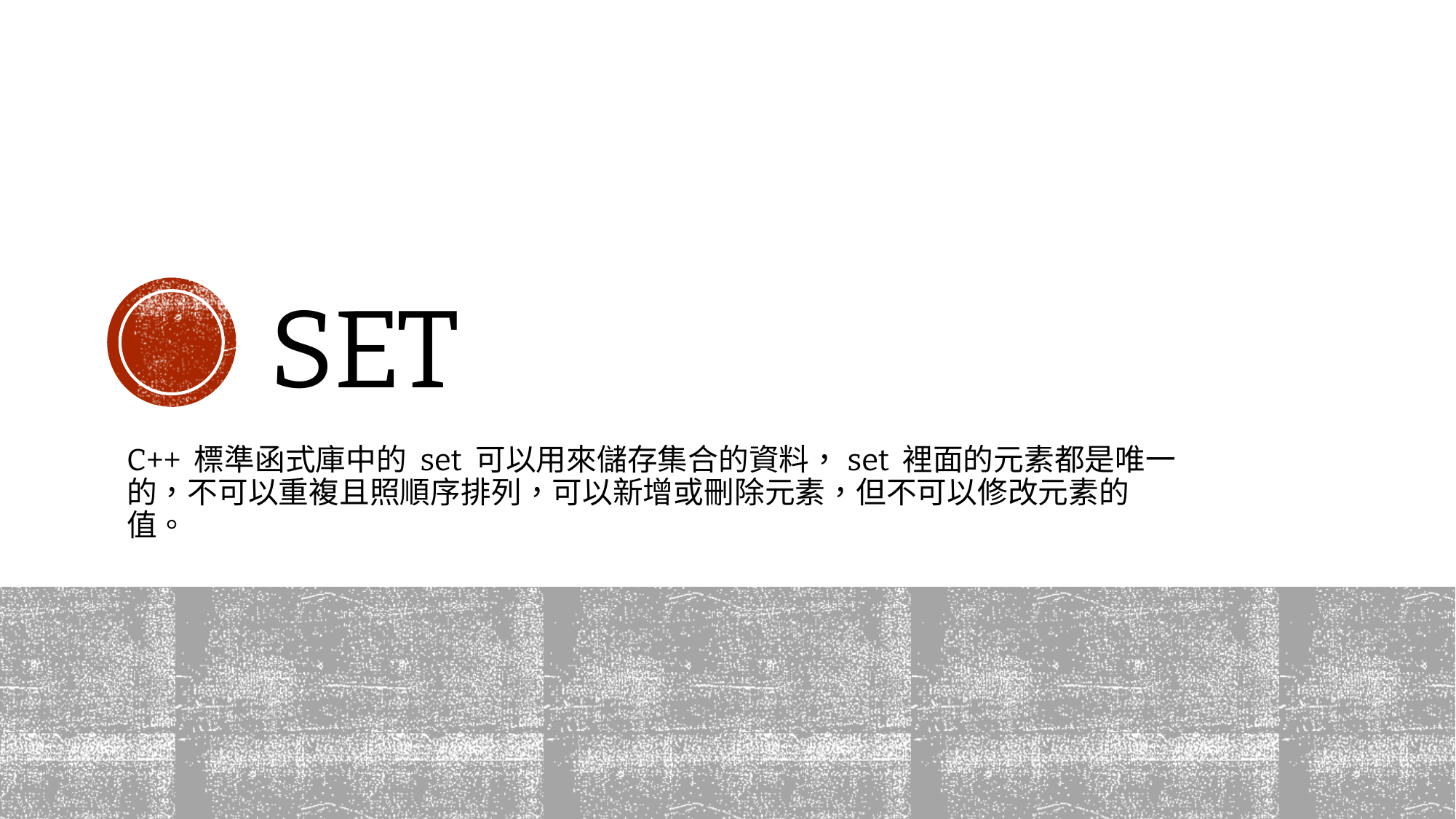

# SET
C++ 標準函式庫中的 set 可以用來儲存集合的資料，set 裡面的元素都是唯一的，不可以重複且照順序排列，可以新增或刪除元素，但不可以修改元素的值。